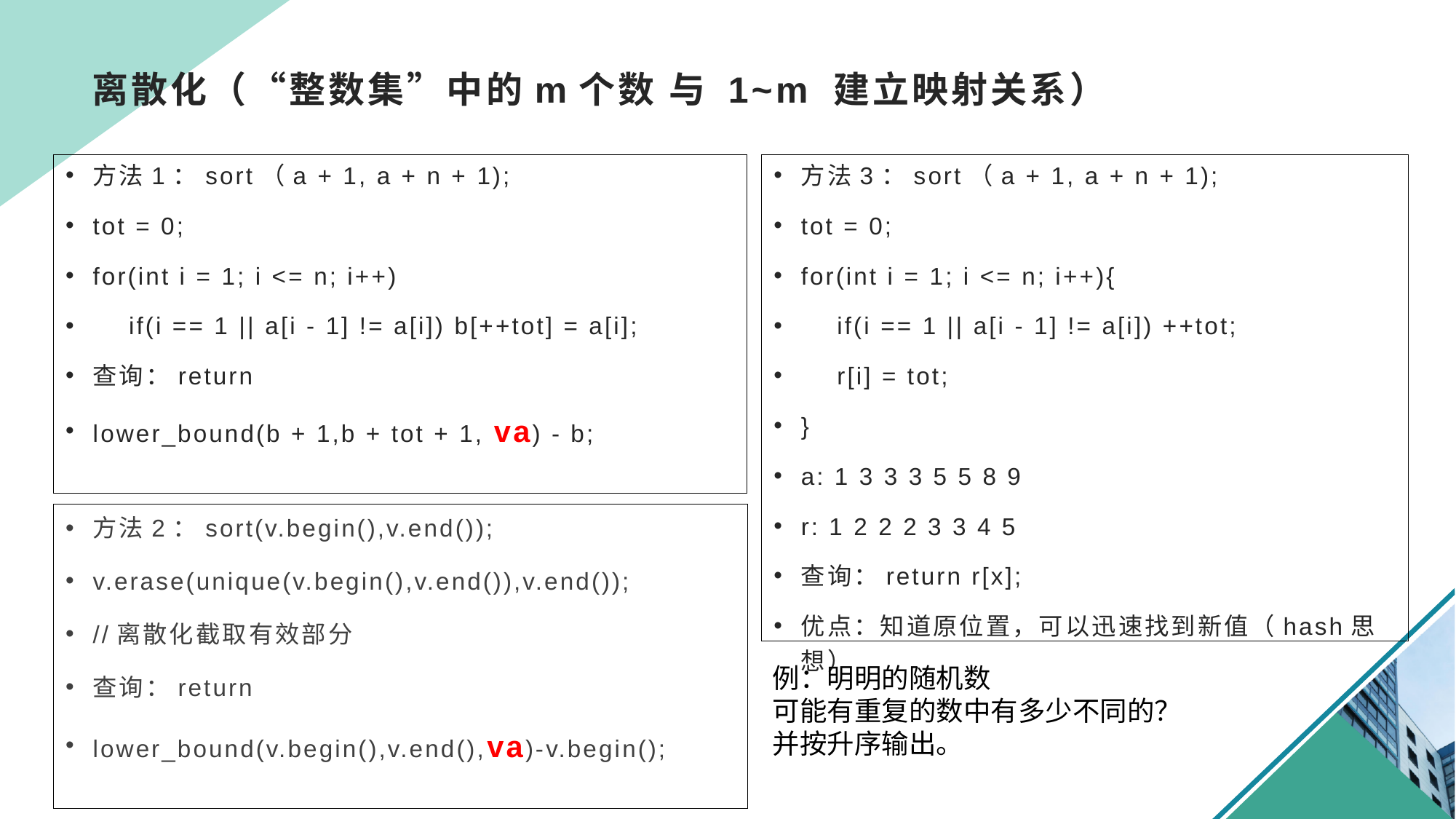

# 离散化（“整数集”中的m个数 与 1~m 建立映射关系）
方法1：sort（a + 1, a + n + 1);
tot = 0;
for(int i = 1; i <= n; i++)
    if(i == 1 || a[i - 1] != a[i]) b[++tot] = a[i];
查询：return
lower_bound(b + 1,b + tot + 1, va) - b;
方法3：sort（a + 1, a + n + 1);
tot = 0;
for(int i = 1; i <= n; i++){
    if(i == 1 || a[i - 1] != a[i]) ++tot;
    r[i] = tot;
}
a: 1 3 3 3 5 5 8 9
r: 1 2 2 2 3 3 4 5
查询：return r[x];
优点：知道原位置，可以迅速找到新值（hash思想）
方法2：sort(v.begin(),v.end());
v.erase(unique(v.begin(),v.end()),v.end());
//离散化截取有效部分
查询：return
lower_bound(v.begin(),v.end(),va)-v.begin();
例：明明的随机数
可能有重复的数中有多少不同的？
并按升序输出。